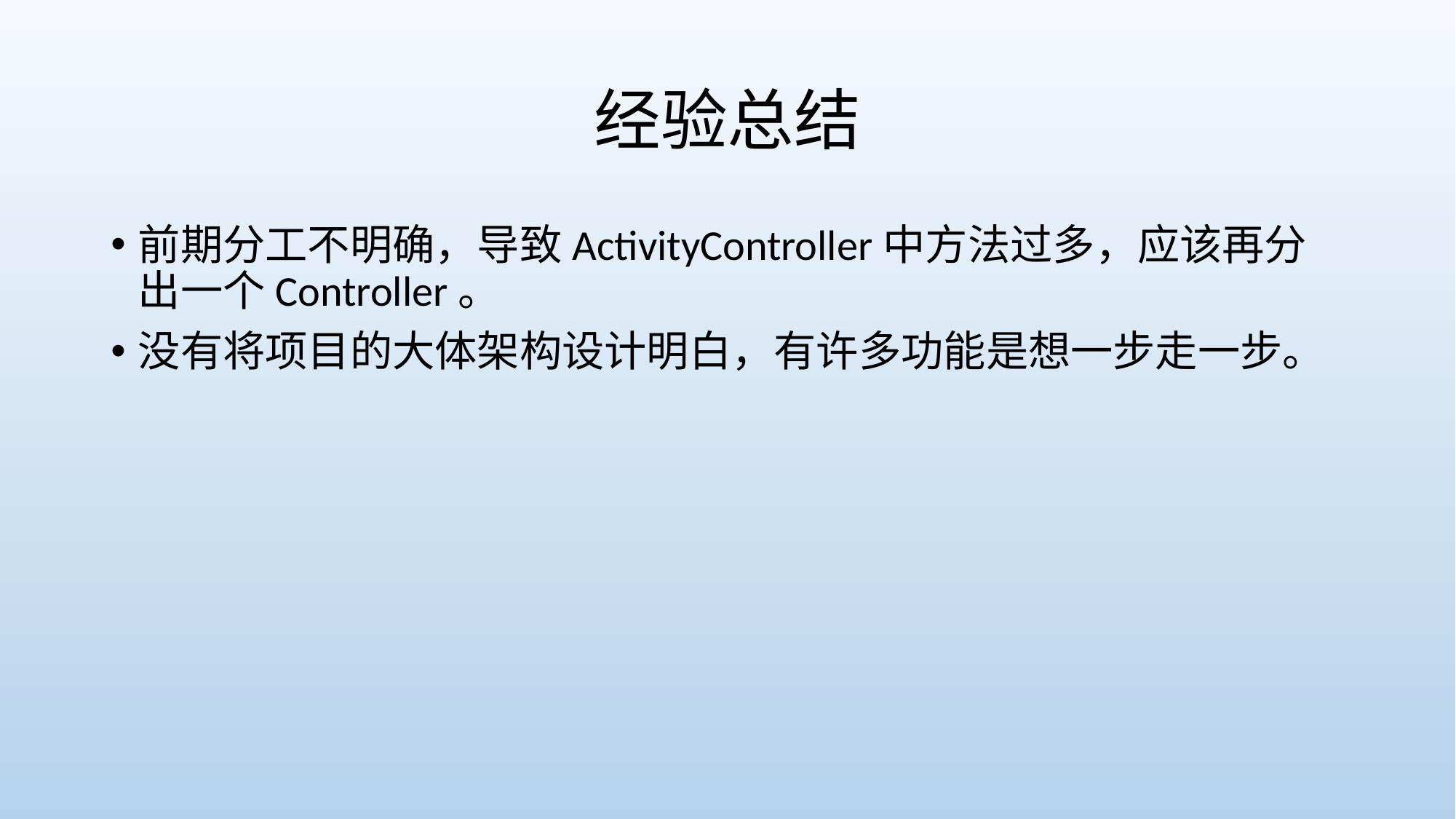

# 经验总结
前期分工不明确，导致ActivityController中方法过多，应该再分出一个Controller。
没有将项目的大体架构设计明白，有许多功能是想一步走一步。